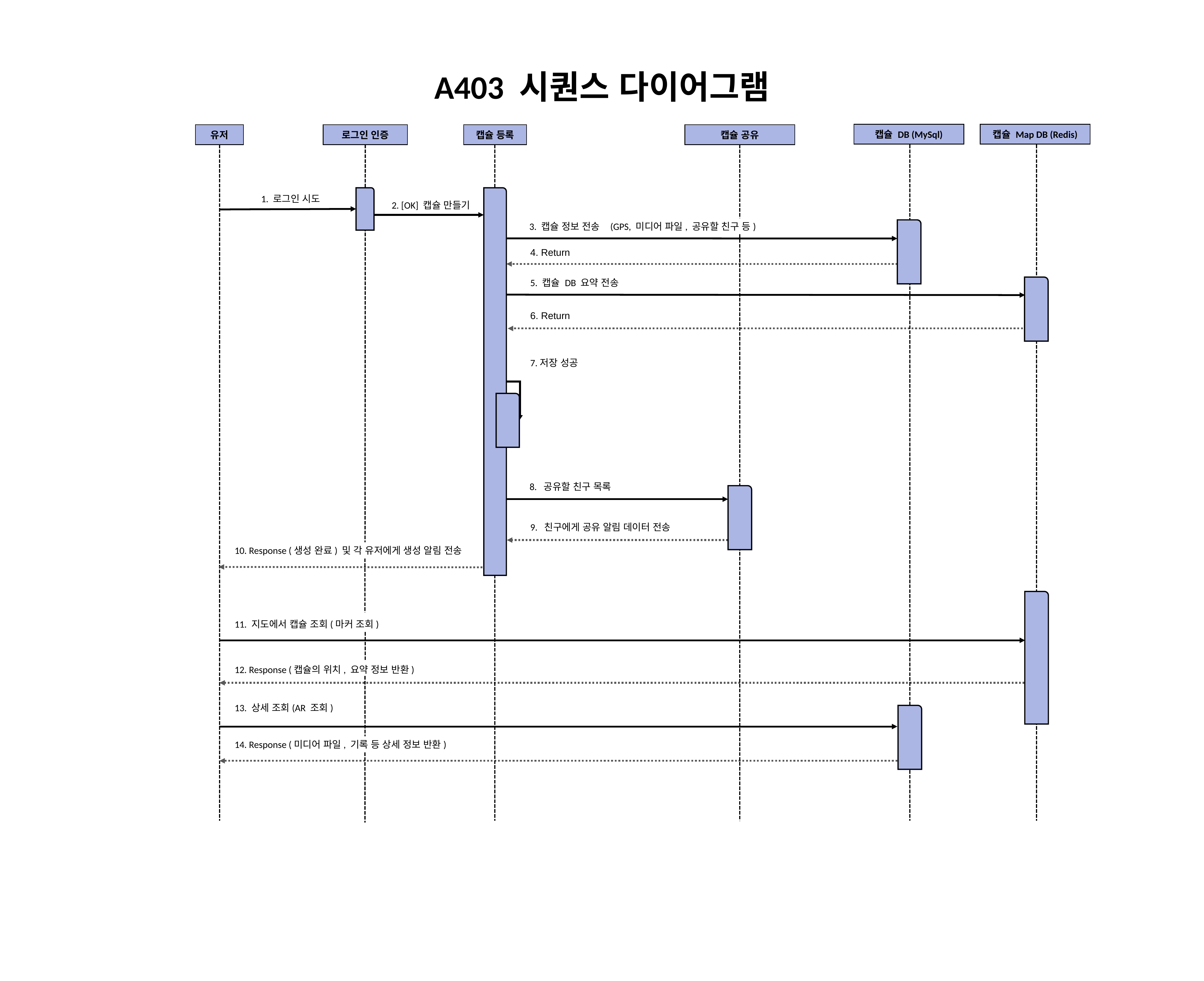

A403 시퀀스 다이어그램
캡슐 DB (MySql)
캡슐 Map DB (Redis)
유저
로그인 인증
캡슐 등록
캡슐 공유

1. 로그인 시도
2. [OK] 캡슐 만들기
3. 캡슐 정보 전송   (GPS, 미디어 파일, 공유할 친구 등)

4. Return
5. 캡슐 DB 요약 전송

6. Return
7.저장 성공

8.  공유할 친구 목록

9.  친구에게 공유 알림 데이터 전송
10. Response (생성 완료) 및 각 유저에게 생성 알림 전송

11. 지도에서 캡슐 조회(마커 조회)
12. Response (캡슐의 위치, 요약 정보 반환)
13. 상세 조회(AR 조회)

14. Response (미디어 파일, 기록 등 상세 정보 반환)